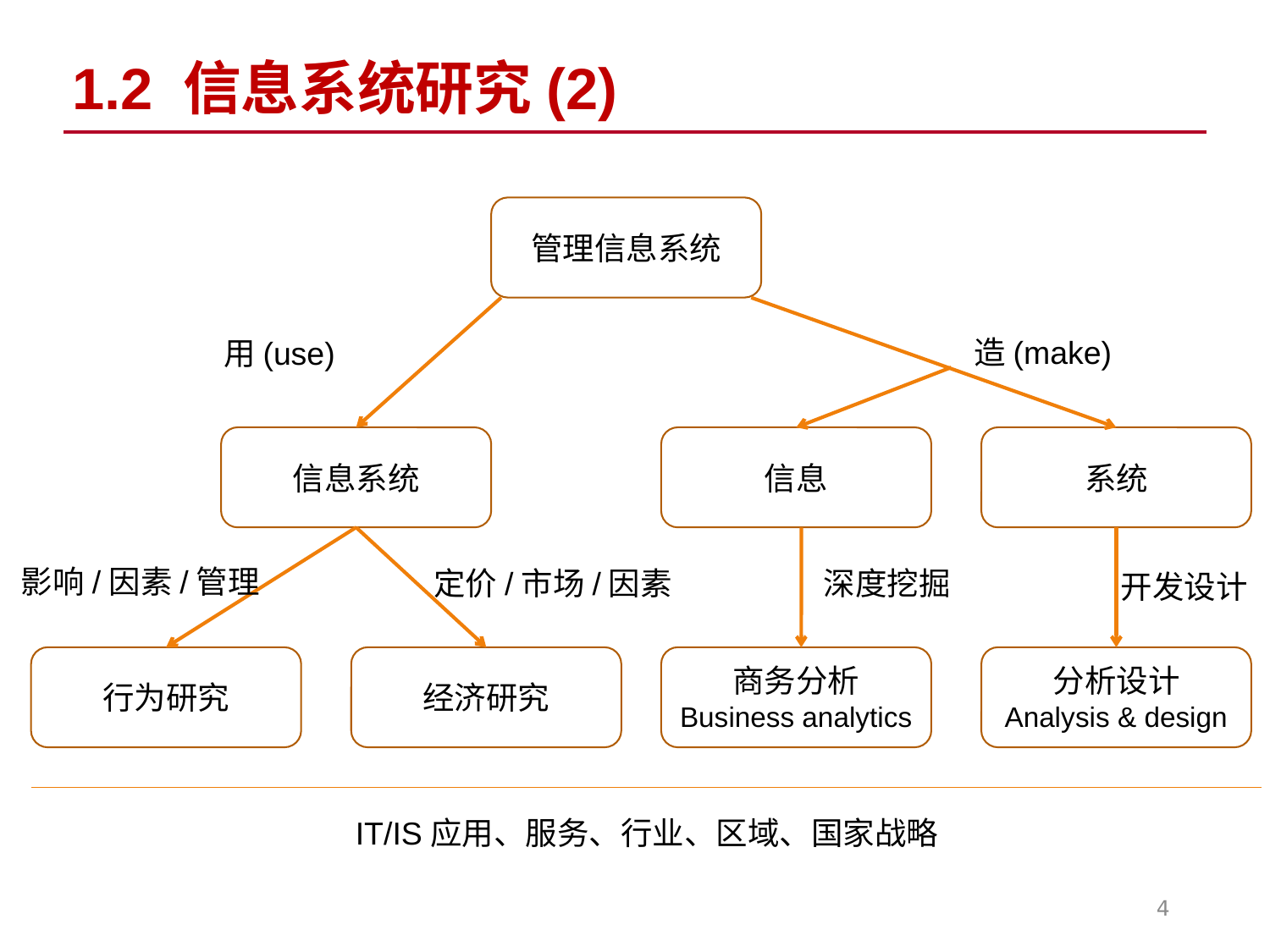

1.2 信息系统研究(2)
管理信息系统
造(make)
用(use)
信息系统
信息
系统
影响/因素/管理
定价/市场/因素
深度挖掘
开发设计
行为研究
经济研究
商务分析
Business analytics
分析设计
Analysis & design
IT/IS应用、服务、行业、区域、国家战略
4